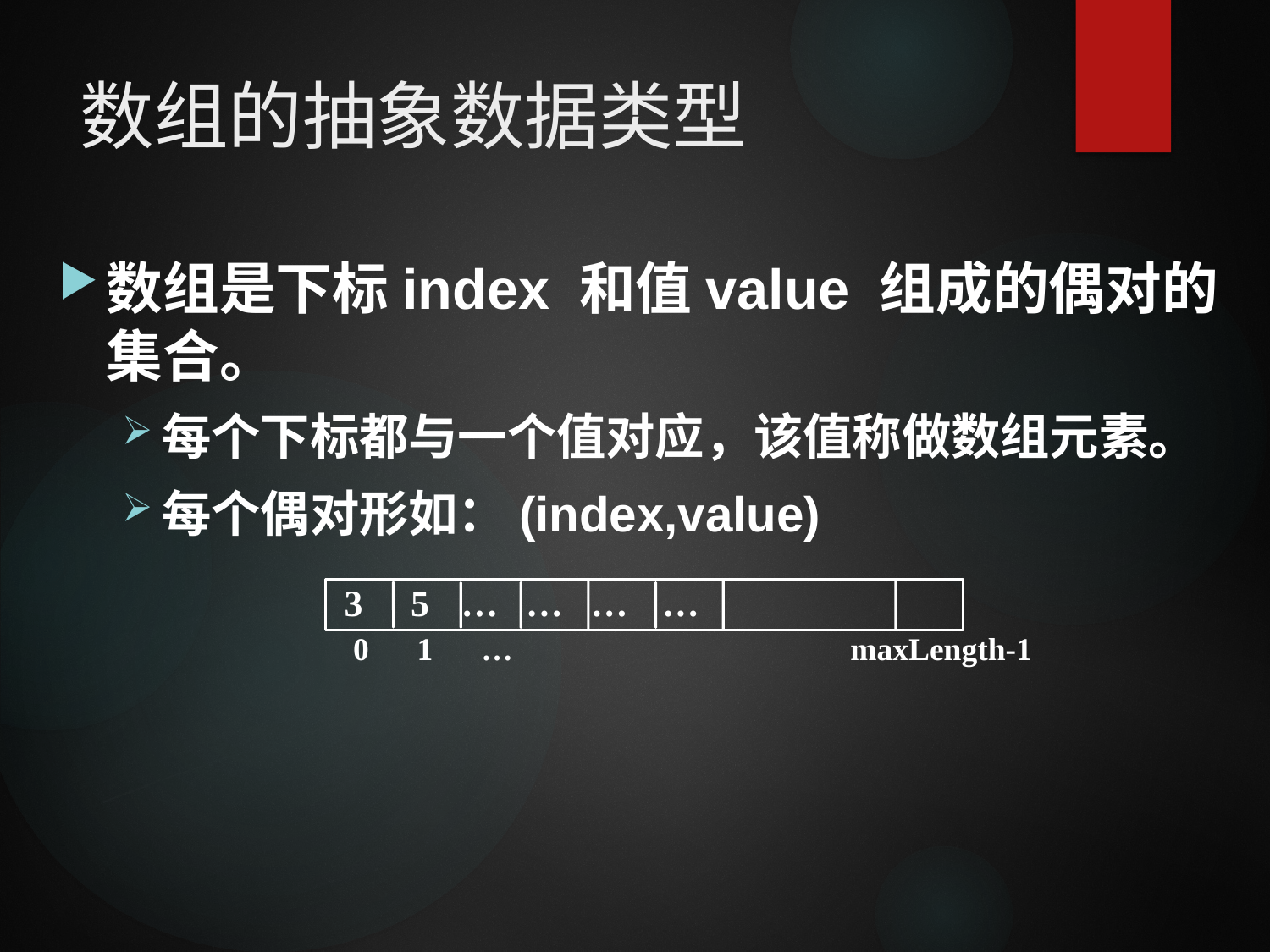

# 数组的抽象数据类型
数组是下标index 和值value 组成的偶对的集合。
每个下标都与一个值对应，该值称做数组元素。
每个偶对形如：(index,value)

  3         5      …   …   …    …

0      1      …                                          maxLength-1